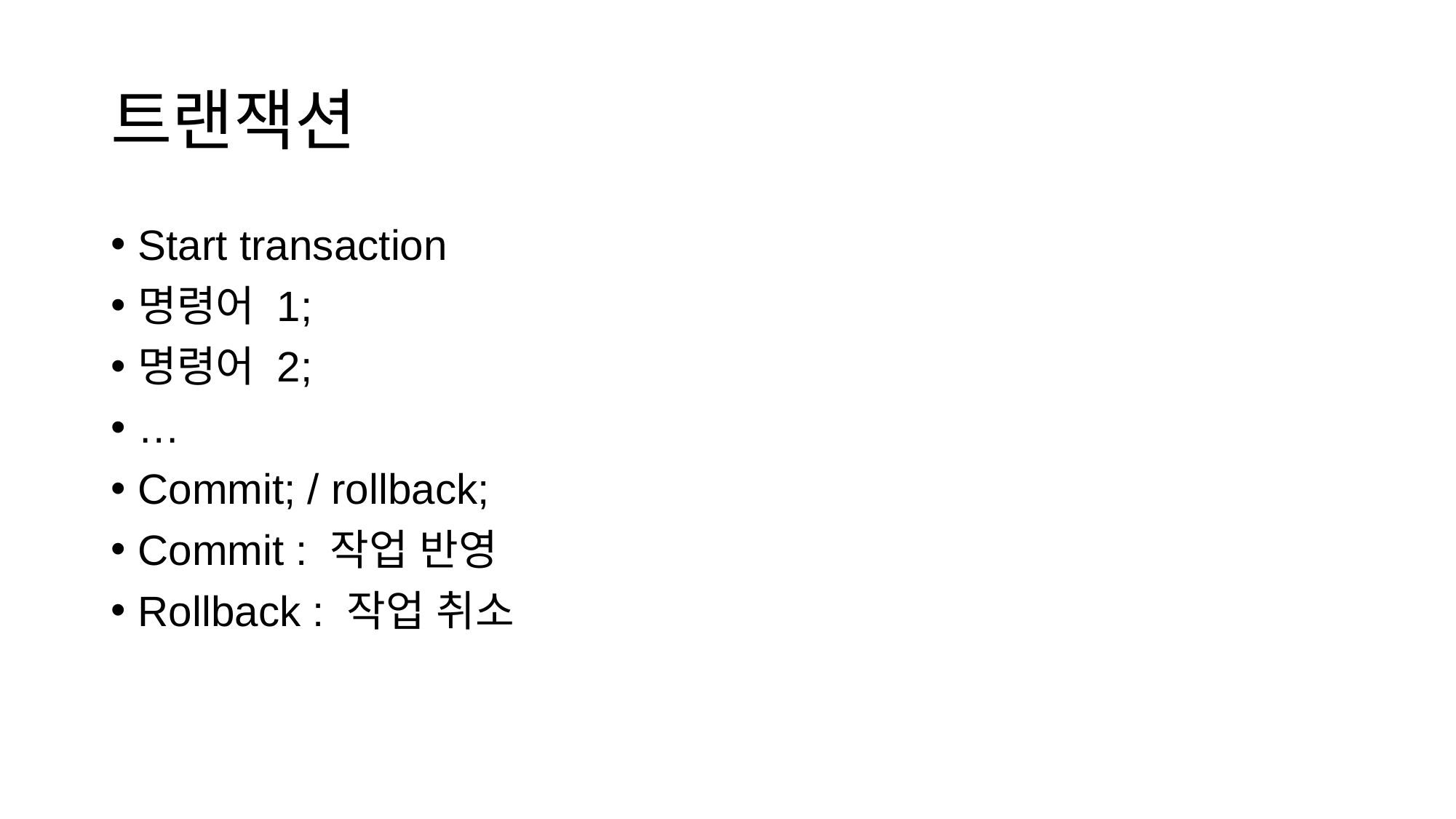

# 트랜잭션
Start transaction
명령어 1;
명령어 2;
…
Commit; / rollback;
Commit : 작업 반영
Rollback : 작업 취소